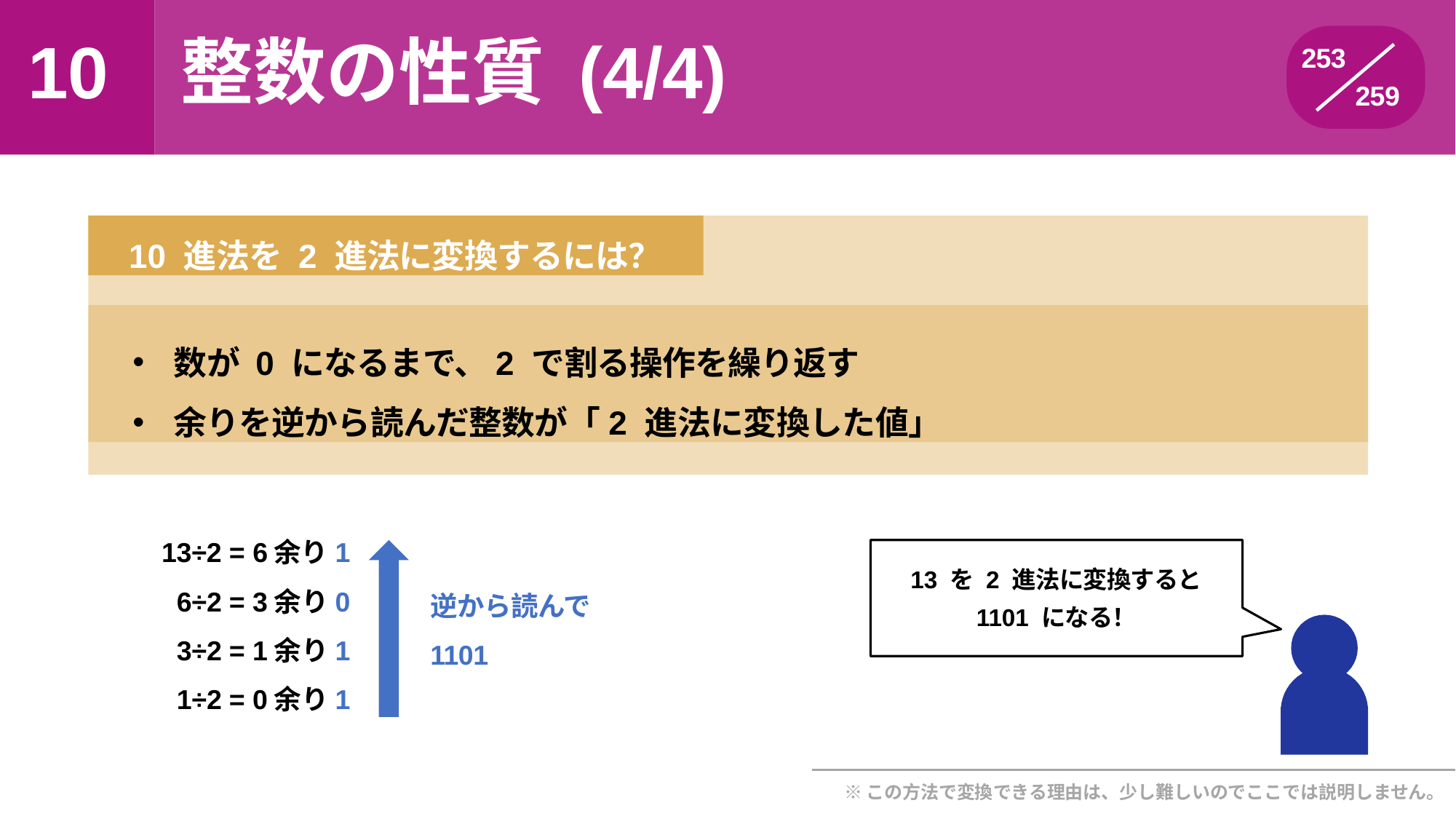

# 10	整数の性質 (4/4)
253
259

10 進法を 2 進法に変換するには？
数が 0 になるまで、2 で割る操作を繰り返す
余りを逆から読んだ整数が「2 進法に変換した値」
13÷2 = 6余り1
6÷2 = 3余り0
3÷2 = 1余り1
1÷2 = 0余り1

13 を 2 進法に変換すると
1101 になる！
逆から読んで
1101

※この方法で変換できる理由は、少し難しいのでここでは説明しません。